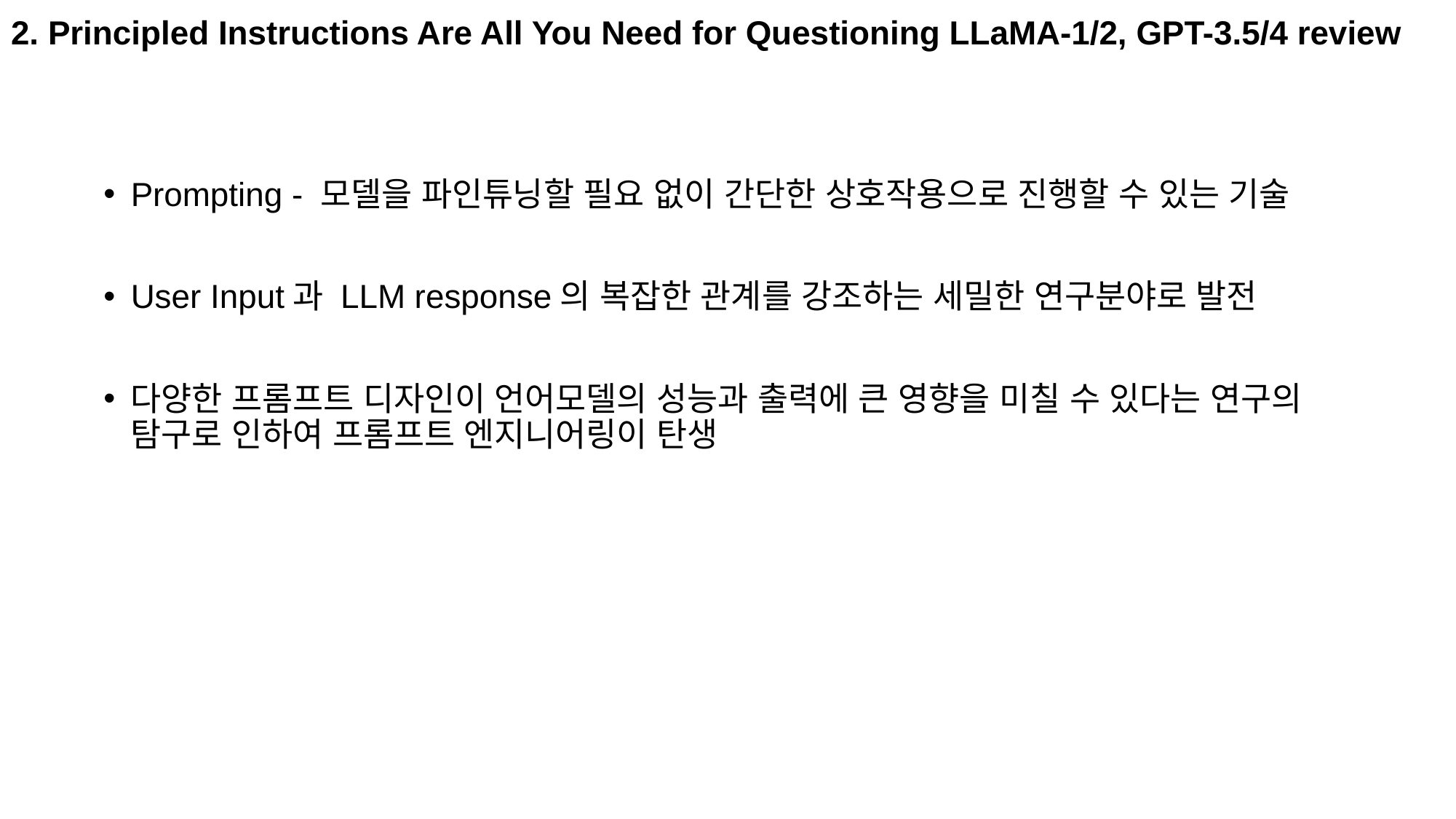

# 2. Principled Instructions Are All You Need for Questioning LLaMA-1/2, GPT-3.5/4 review
Prompting - 모델을 파인튜닝할 필요 없이 간단한 상호작용으로 진행할 수 있는 기술

User Input과 LLM response의 복잡한 관계를 강조하는 세밀한 연구분야로 발전

다양한 프롬프트 디자인이 언어모델의 성능과 출력에 큰 영향을 미칠 수 있다는 연구의 탐구로 인하여 프롬프트 엔지니어링이 탄생